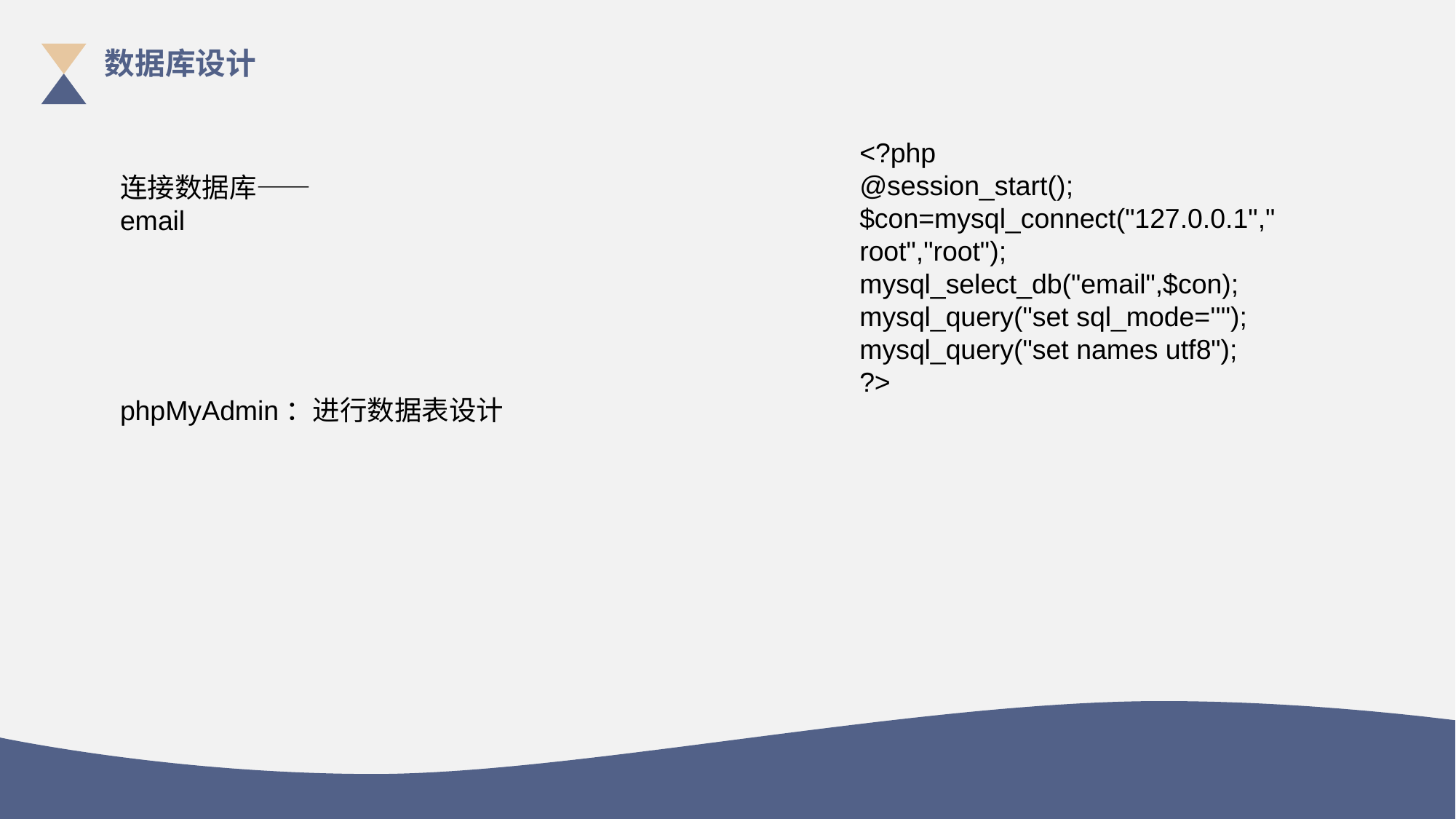

数据库设计

<?php
@session_start();
$con=mysql_connect("127.0.0.1","root","root");
mysql_select_db("email",$con);
mysql_query("set sql_mode=''");
mysql_query("set names utf8");
?>
连接数据库——email
phpMyAdmin：进行数据表设计